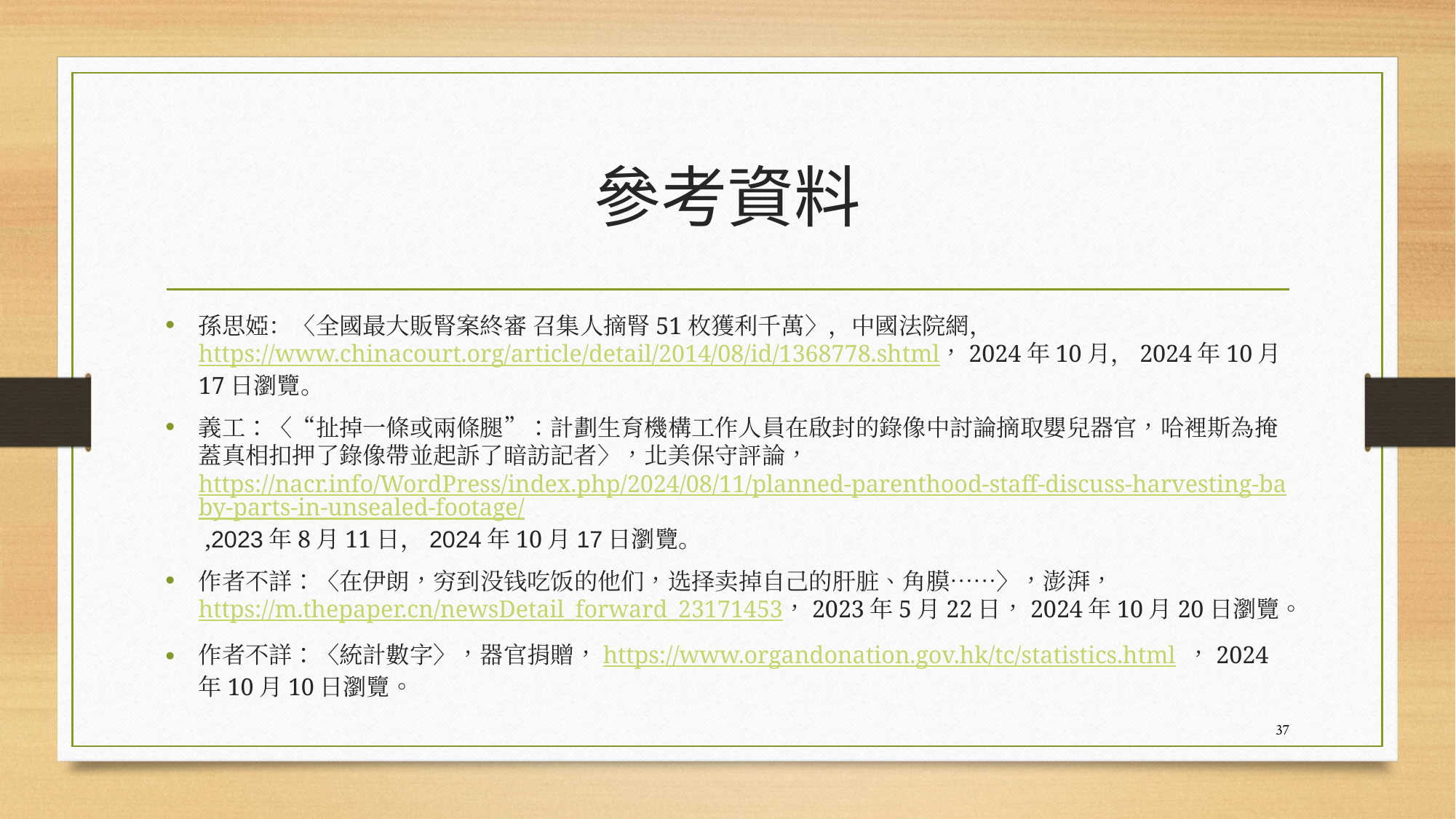

# 參考資料
孫思婭：〈全國最大販腎案終審 召集人摘腎51枚獲利千萬〉，中國法院網，https://www.chinacourt.org/article/detail/2014/08/id/1368778.shtml，2024年10月，2024年10月17日瀏覽。
義工：〈“扯掉一條或兩條腿”：計劃生育機構工作人員在啟封的錄像中討論摘取嬰兒器官，哈裡斯為掩蓋真相扣押了錄像帶並起訴了暗訪記者〉，北美保守評論，https://nacr.info/WordPress/index.php/2024/08/11/planned-parenthood-staff-discuss-harvesting-baby-parts-in-unsealed-footage/ ,2023年8月11日，2024年10月17日瀏覽。
作者不詳：〈在伊朗，穷到没钱吃饭的他们，选择卖掉自己的肝脏、角膜……〉，澎湃，https://m.thepaper.cn/newsDetail_forward_23171453，2023年5月22日，2024年10月20日瀏覽。
作者不詳：〈統計數字〉，器官捐贈，https://www.organdonation.gov.hk/tc/statistics.html ，2024年10月10日瀏覽。

37